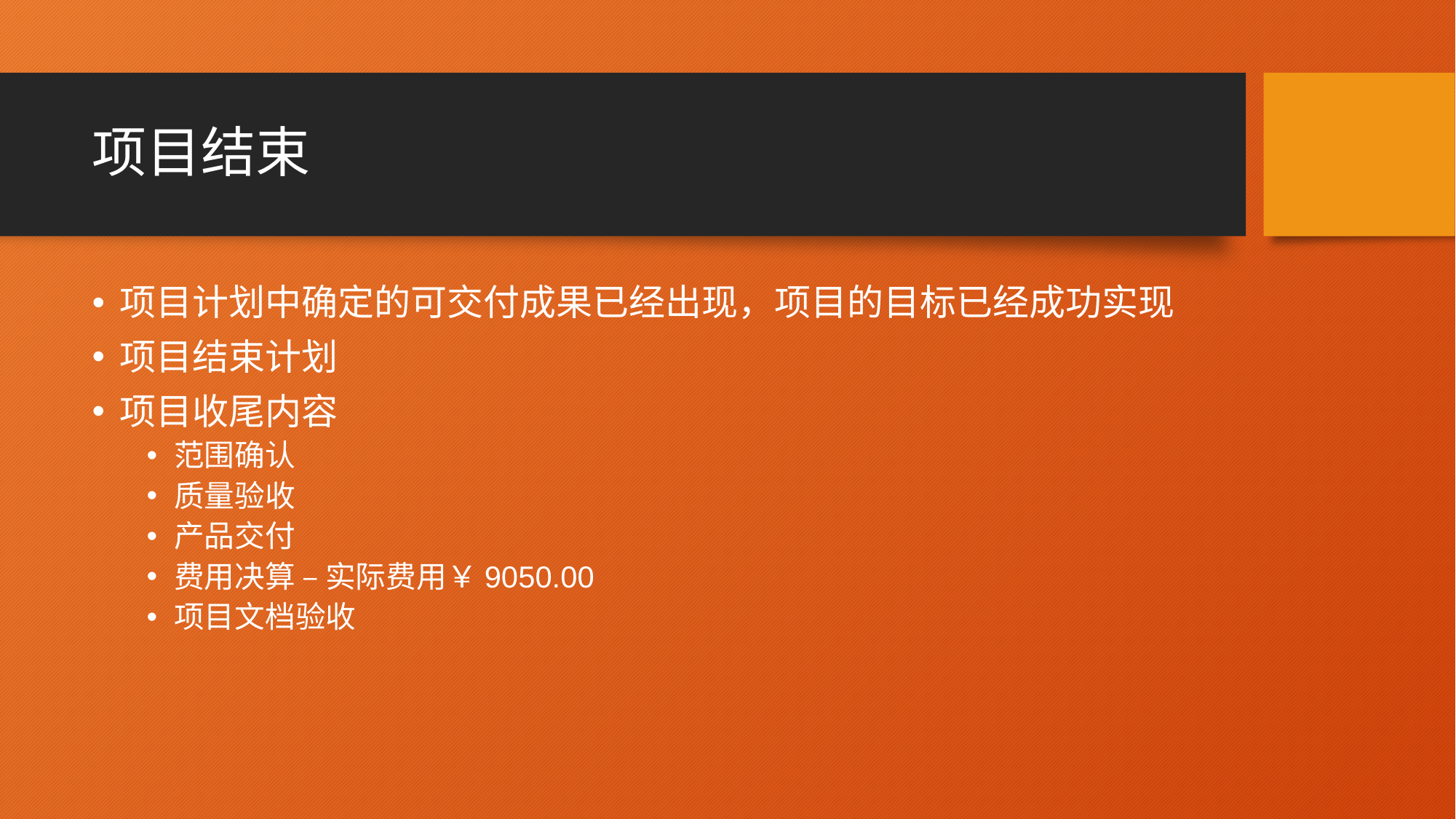

# 项目结束
项目计划中确定的可交付成果已经出现，项目的目标已经成功实现
项目结束计划
项目收尾内容
范围确认
质量验收
产品交付
费用决算 – 实际费用￥9050.00
项目文档验收